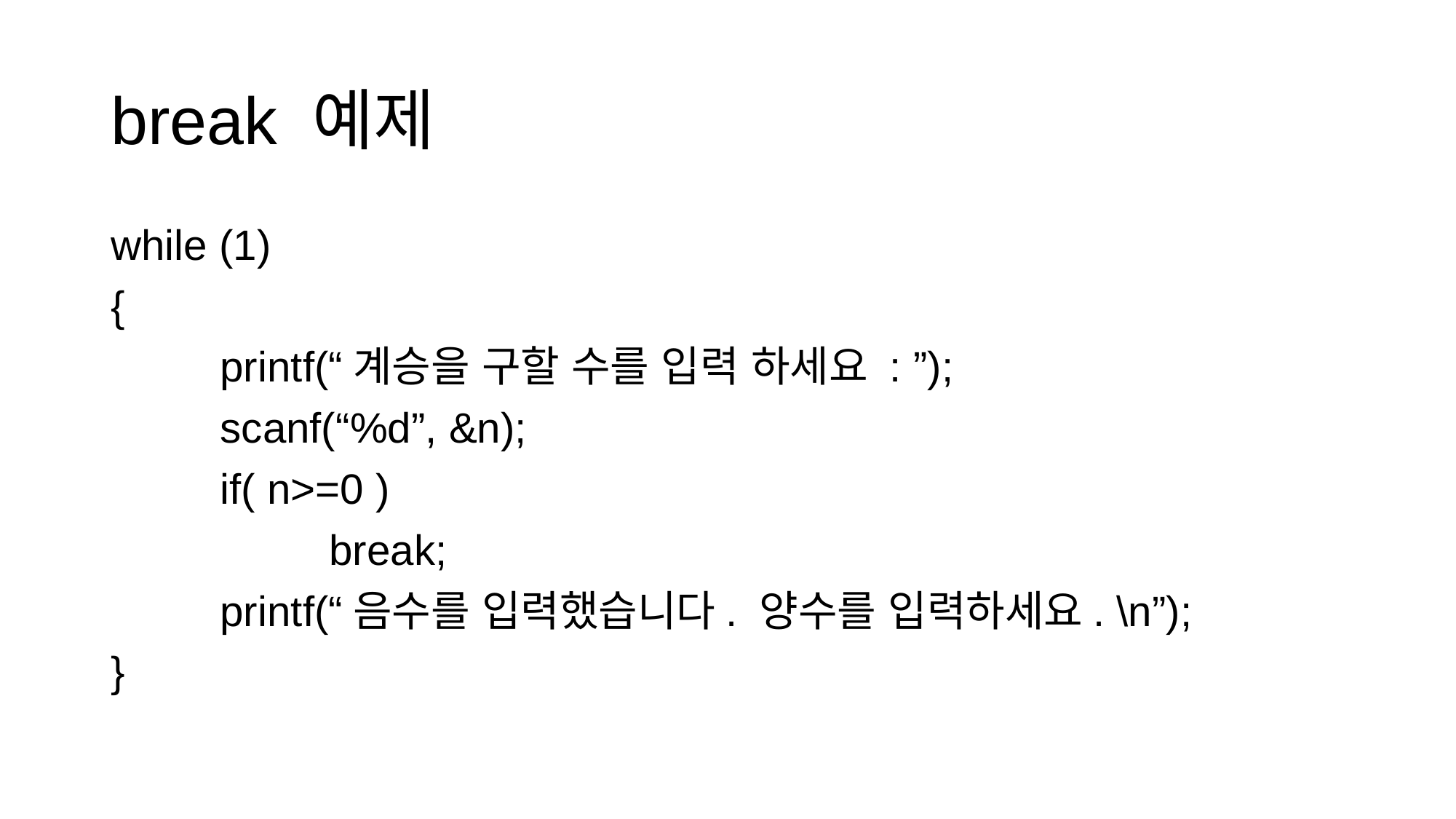

# break 예제
while (1)
{
	printf(“계승을 구할 수를 입력 하세요 : ”);
	scanf(“%d”, &n);
	if( n>=0 )
		break;
	printf(“음수를 입력했습니다. 양수를 입력하세요. \n”);
}